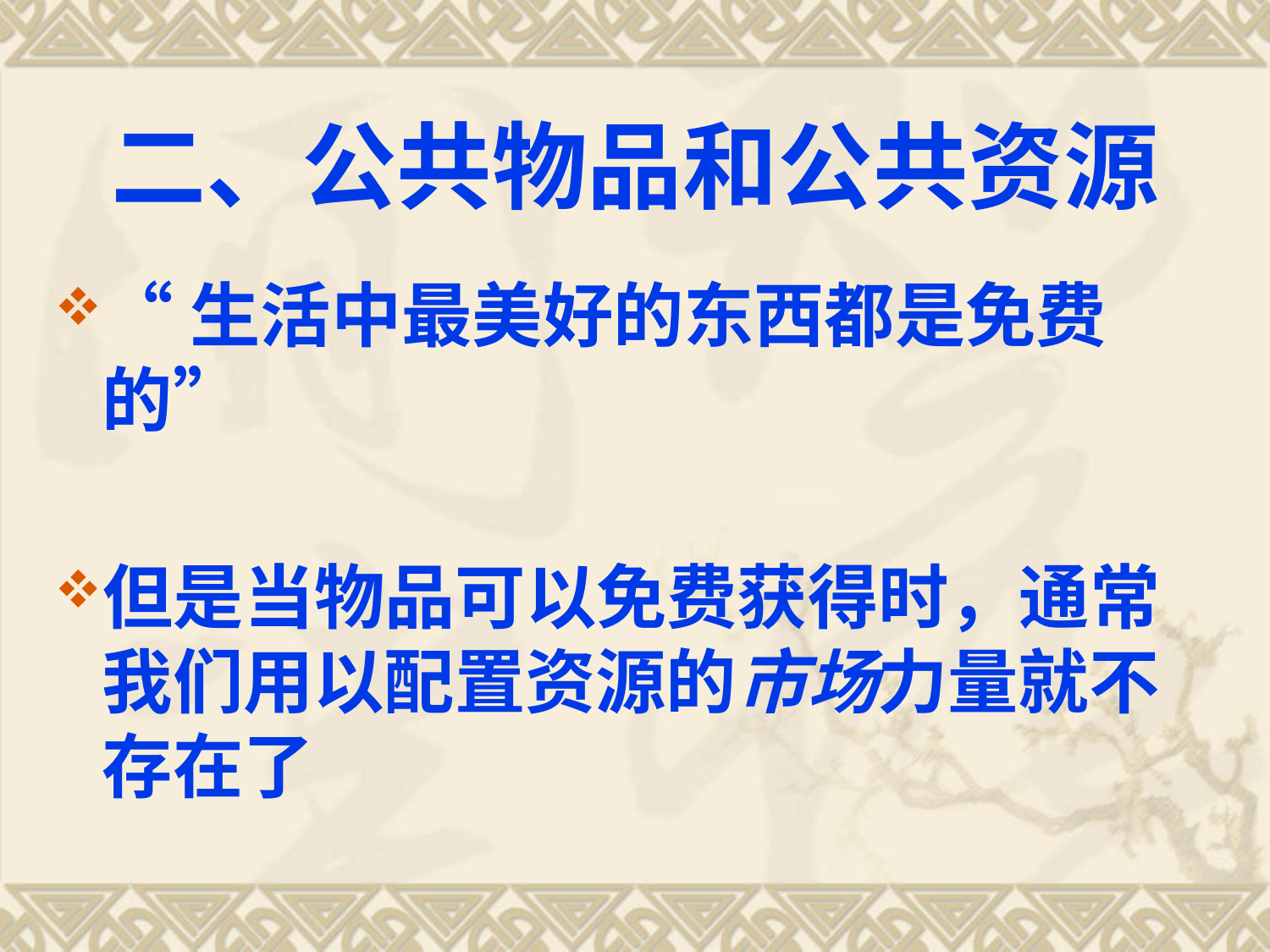

# 二、公共物品和公共资源
“生活中最美好的东西都是免费的”

但是当物品可以免费获得时，通常我们用以配置资源的市场力量就不存在了